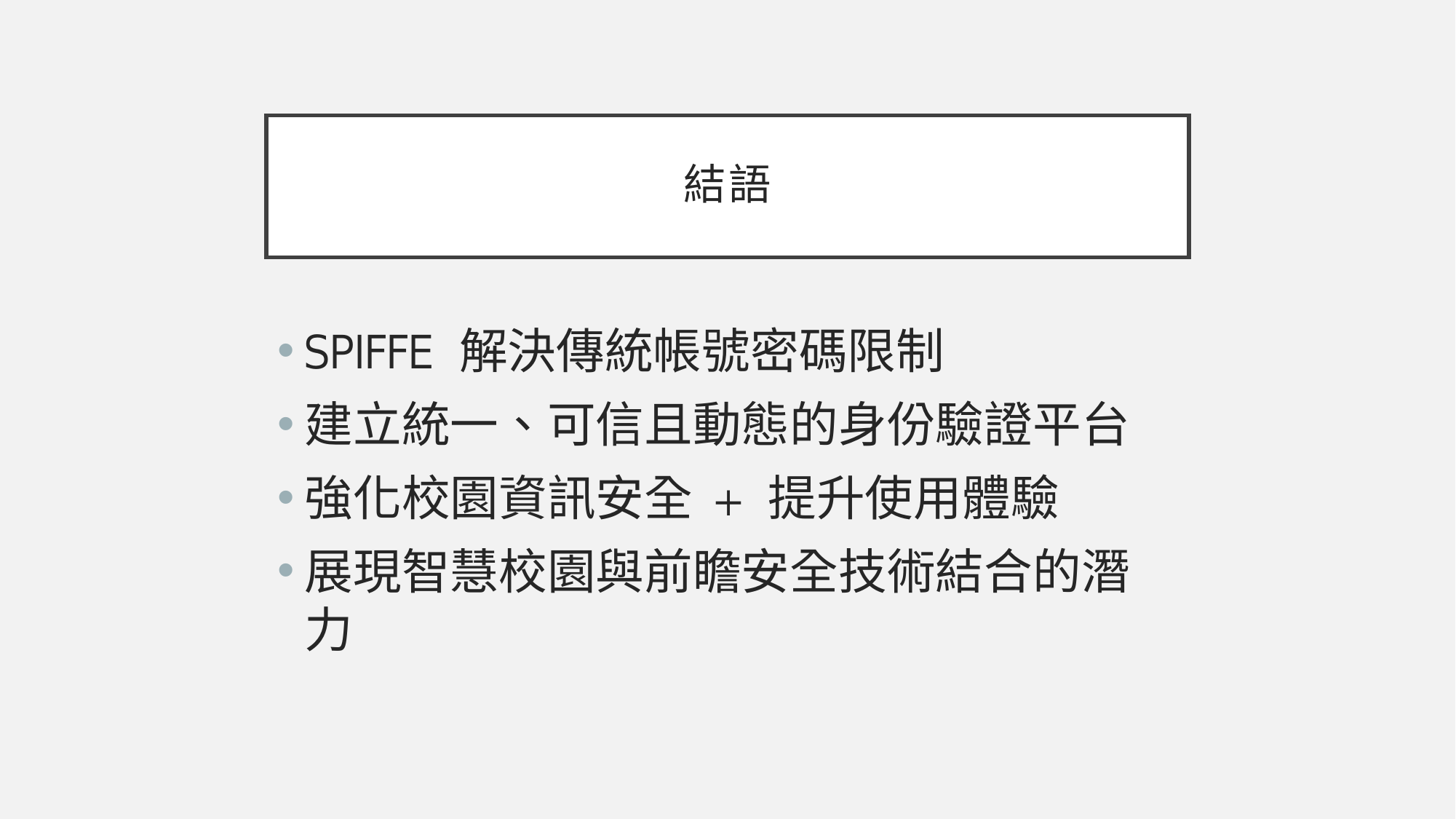

# 結語
SPIFFE 解決傳統帳號密碼限制
建立統一、可信且動態的身份驗證平台
強化校園資訊安全 + 提升使用體驗
展現智慧校園與前瞻安全技術結合的潛力